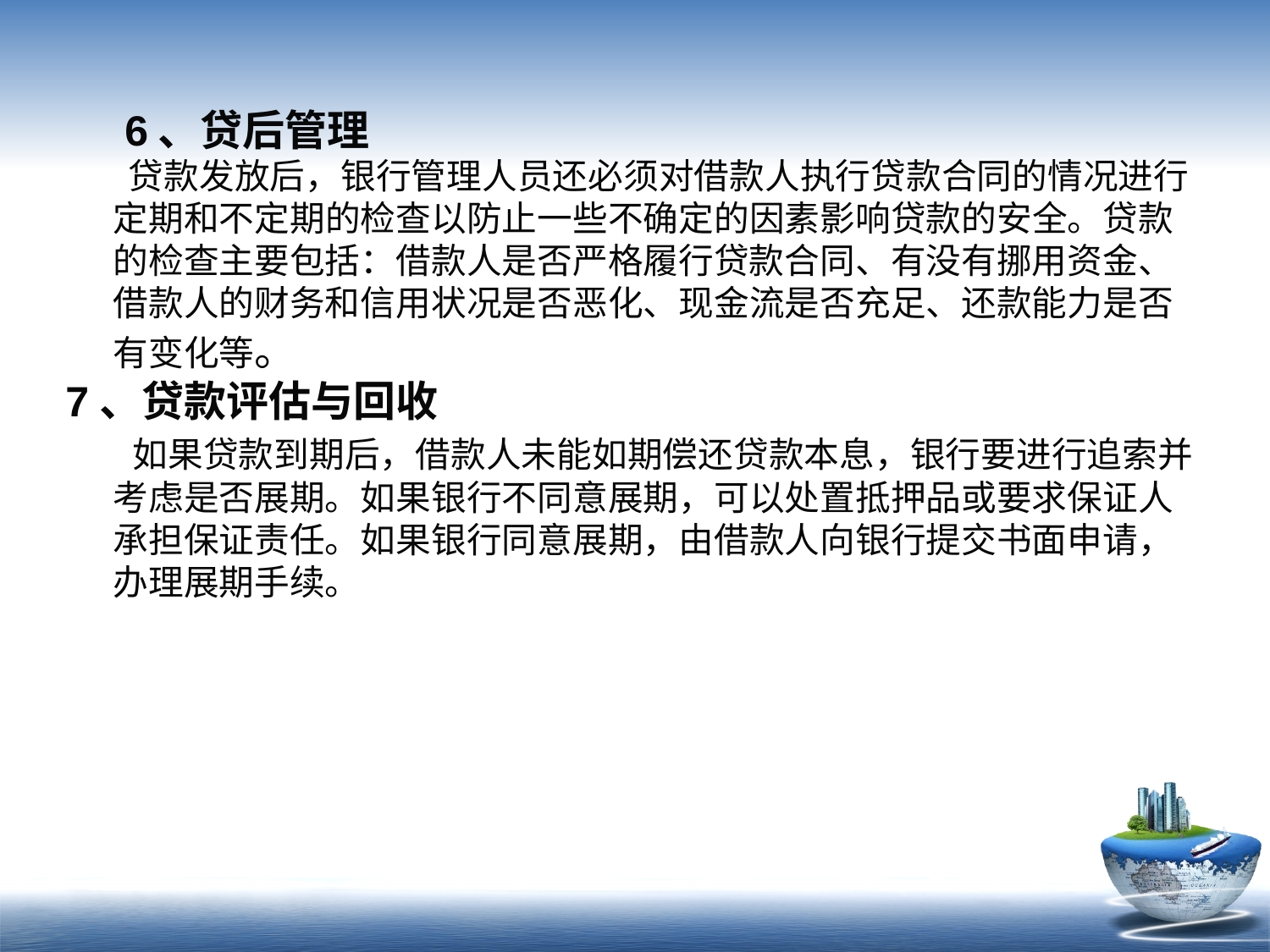

6、贷后管理
       贷款发放后，银行管理人员还必须对借款人执行贷款合同的情况进行定期和不定期的检查以防止一些不确定的因素影响贷款的安全。贷款的检查主要包括：借款人是否严格履行贷款合同、有没有挪用资金、借款人的财务和信用状况是否恶化、现金流是否充足、还款能力是否有变化等。
7、贷款评估与回收
      如果贷款到期后，借款人未能如期偿还贷款本息，银行要进行追索并考虑是否展期。如果银行不同意展期，可以处置抵押品或要求保证人承担保证责任。如果银行同意展期，由借款人向银行提交书面申请，办理展期手续。